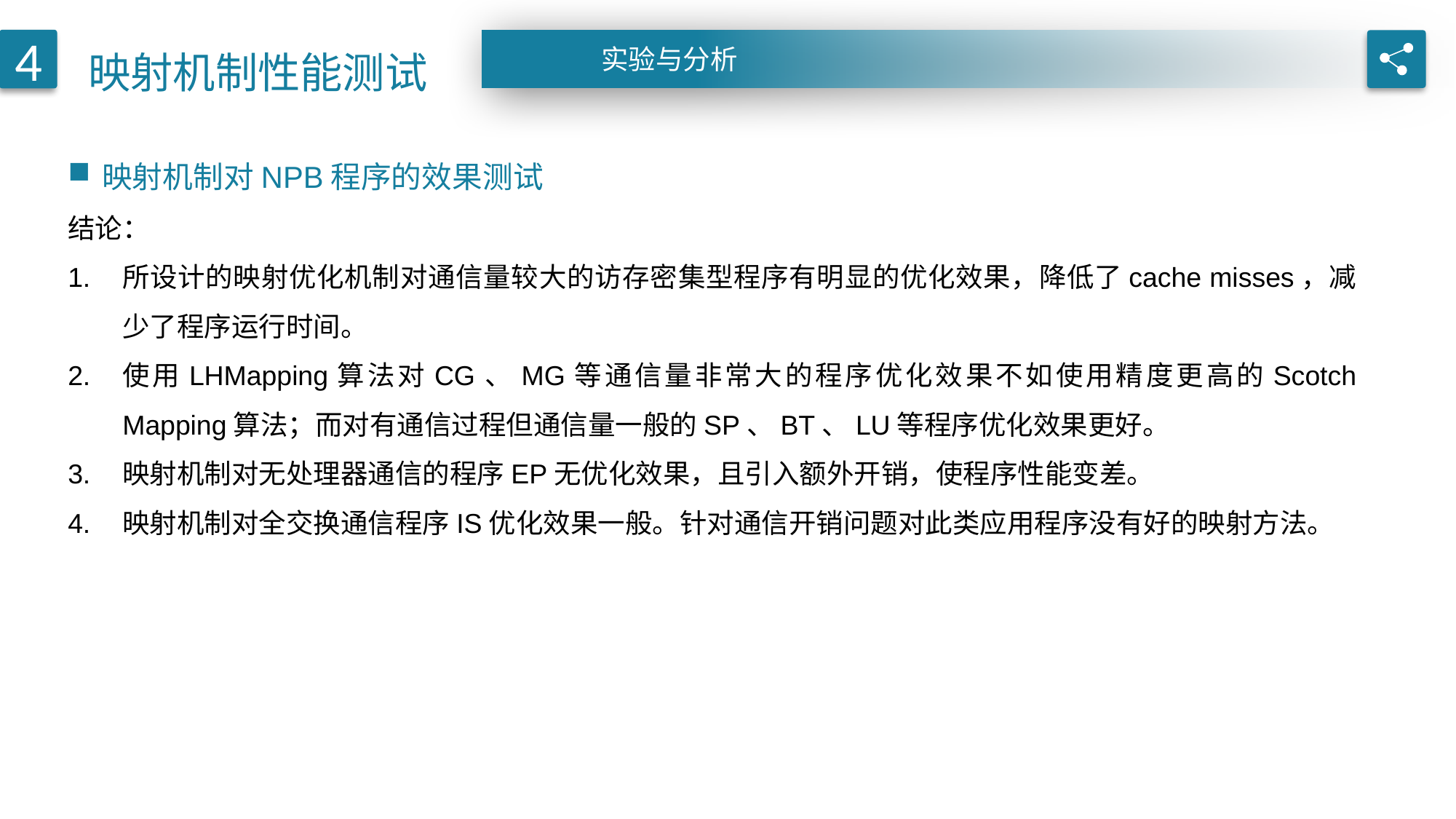

映射机制性能测试
4

实验与分析

映射机制对NPB程序的效果测试
结论：
所设计的映射优化机制对通信量较大的访存密集型程序有明显的优化效果，降低了cache misses，减少了程序运行时间。
使用LHMapping算法对CG、MG等通信量非常大的程序优化效果不如使用精度更高的Scotch Mapping算法；而对有通信过程但通信量一般的SP、BT、LU等程序优化效果更好。
映射机制对无处理器通信的程序EP无优化效果，且引入额外开销，使程序性能变差。
映射机制对全交换通信程序IS优化效果一般。针对通信开销问题对此类应用程序没有好的映射方法。